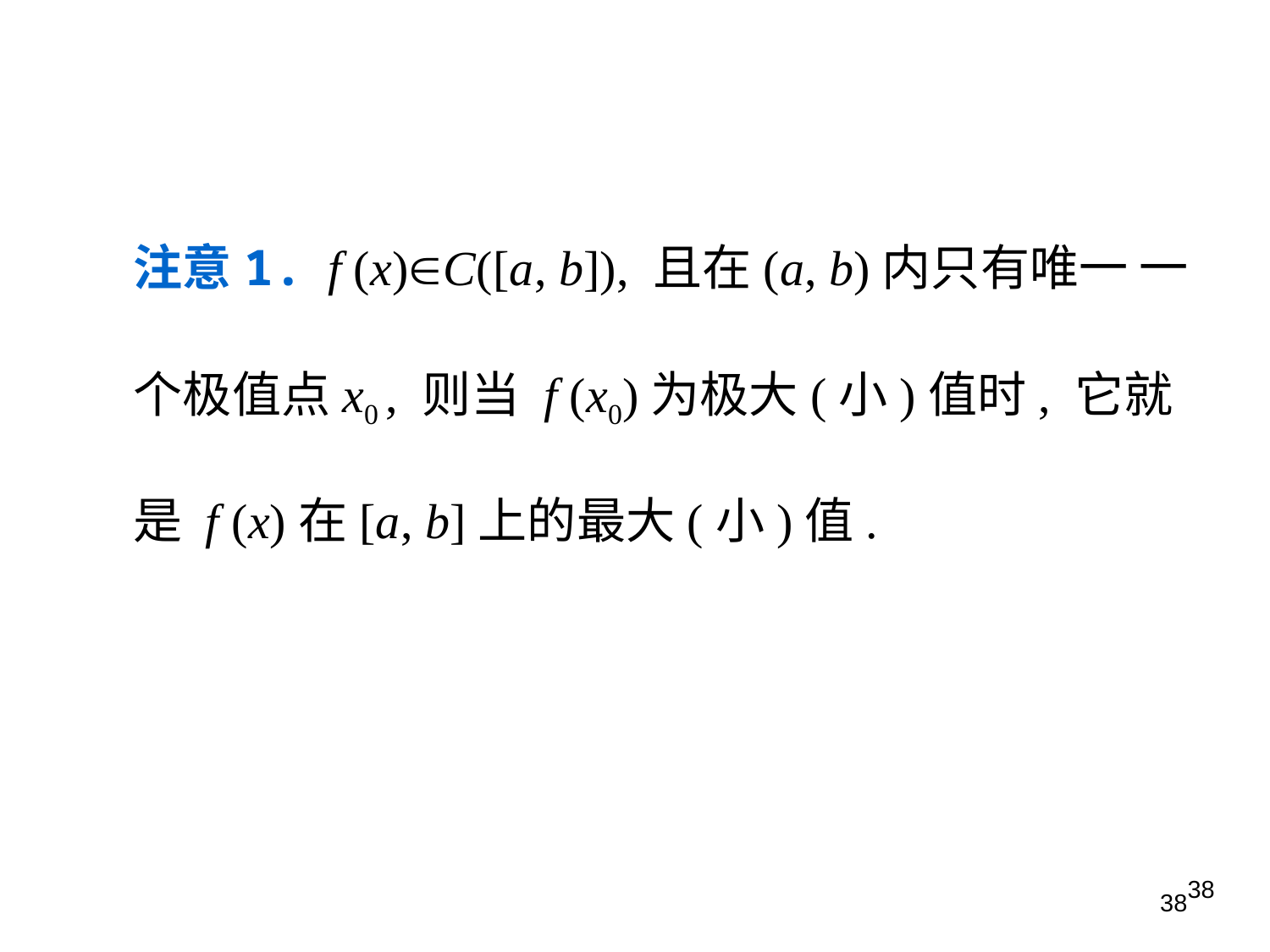

注意1.  f (x)∈C([a, b]), 且在(a, b)内只有唯一 一个极值点x0 , 则当 f (x0)为极大(小)值时, 它就是 f (x)在[a, b]上的最大(小)值.
38
38